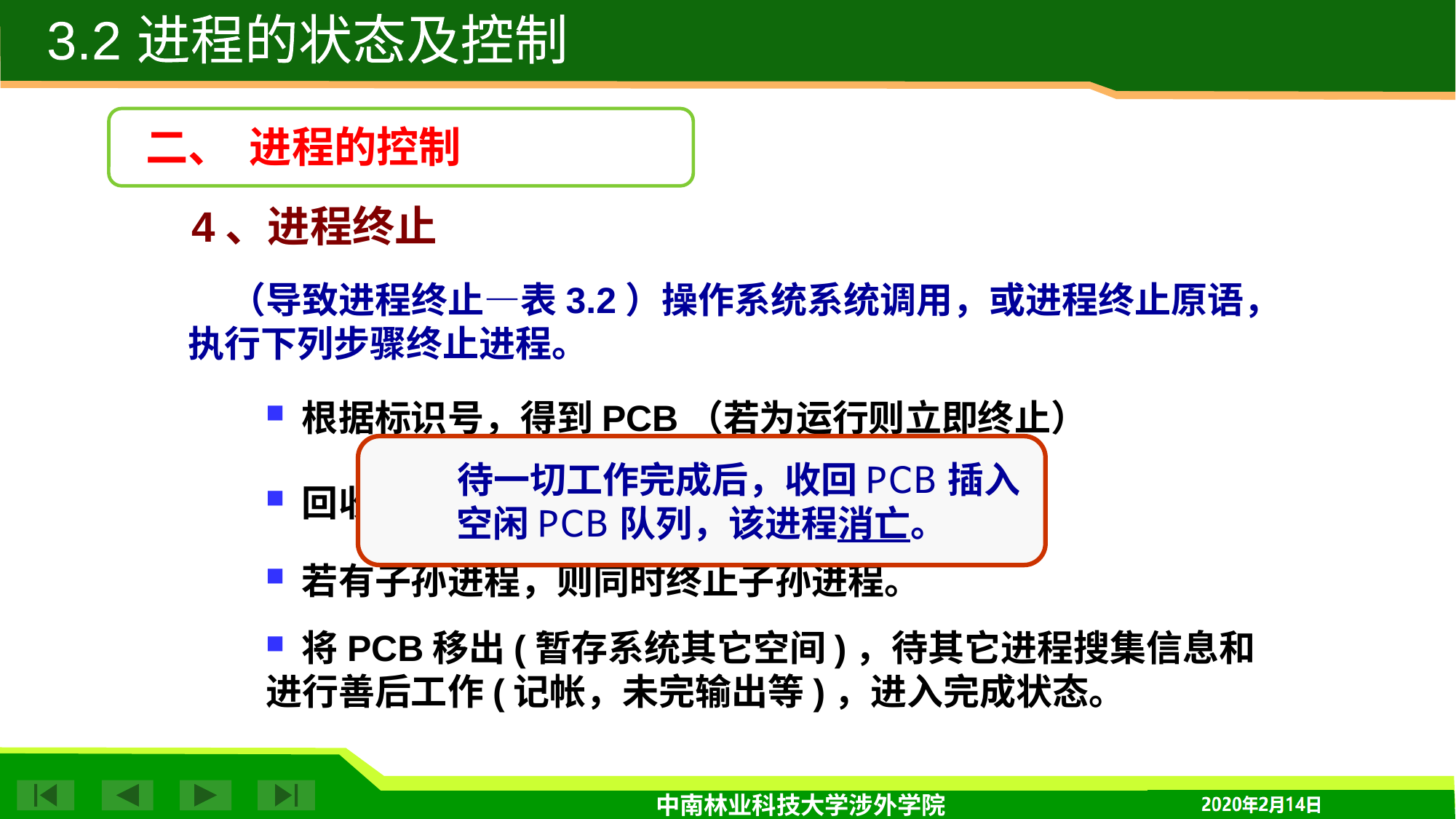

3.2 进程的状态及控制

二、  进程的控制
 4、进程终止
    （导致进程终止—表3.2）操作系统系统调用，或进程终止原语，执行下列步骤终止进程。
 根据标识号，得到PCB（若为运行则立即终止）
        待一切工作完成后，收回PCB插入
空闲PCB队列，该进程消亡。
 回收该进程的全部资源（包括空间、外设等）。
 若有子孙进程，则同时终止子孙进程。
 将PCB移出(暂存系统其它空间)，待其它进程搜集信息和进行善后工作(记帐，未完输出等)，进入完成状态。